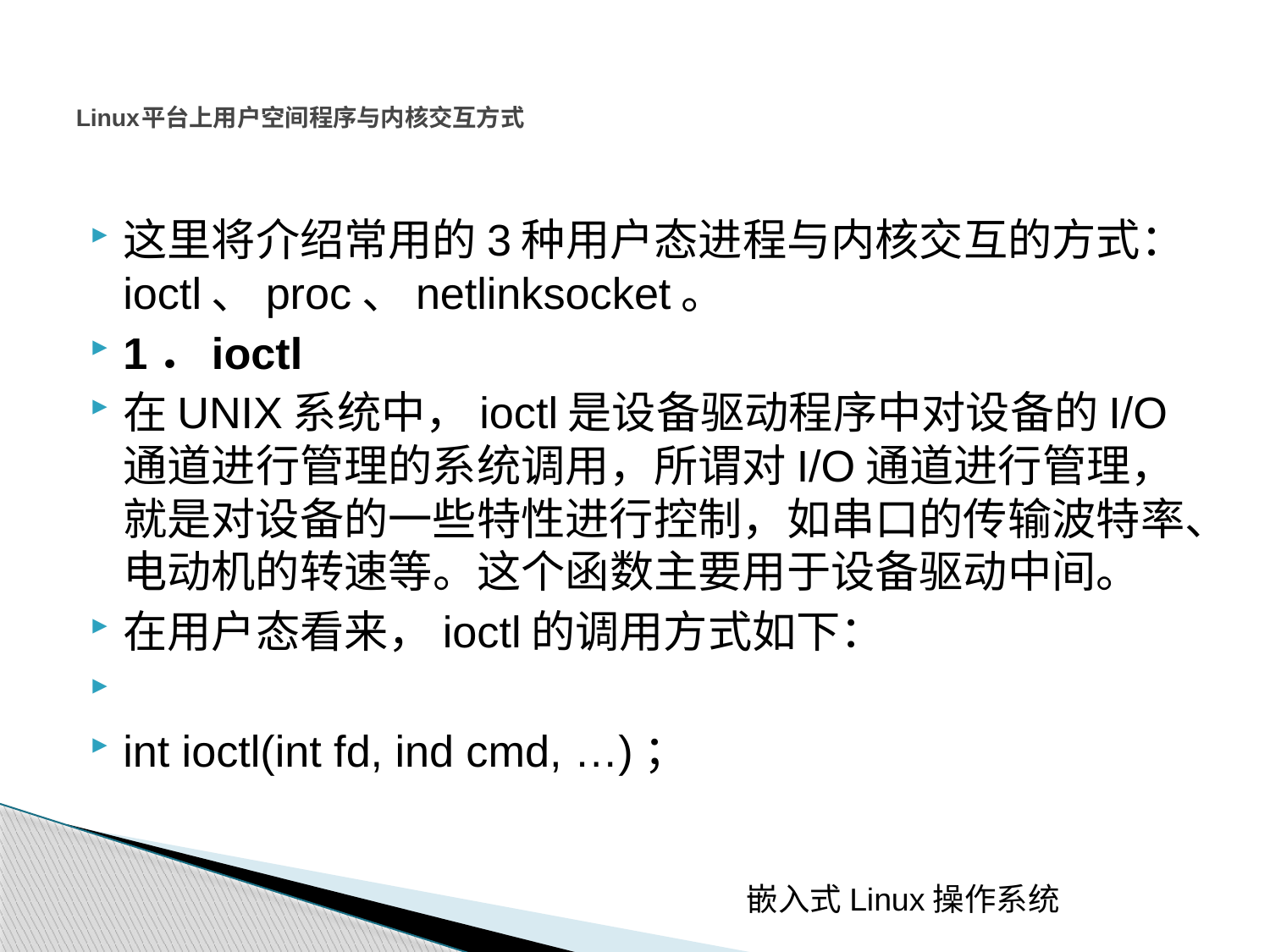

# Linux平台上用户空间程序与内核交互方式
这里将介绍常用的3种用户态进程与内核交互的方式：ioctl、proc、netlinksocket。
1．ioctl
在UNIX系统中，ioctl是设备驱动程序中对设备的I/O通道进行管理的系统调用，所谓对I/O通道进行管理，就是对设备的一些特性进行控制，如串口的传输波特率、电动机的转速等。这个函数主要用于设备驱动中间。
在用户态看来，ioctl的调用方式如下：

int ioctl(int fd, ind cmd, …)；

嵌入式Linux操作系统